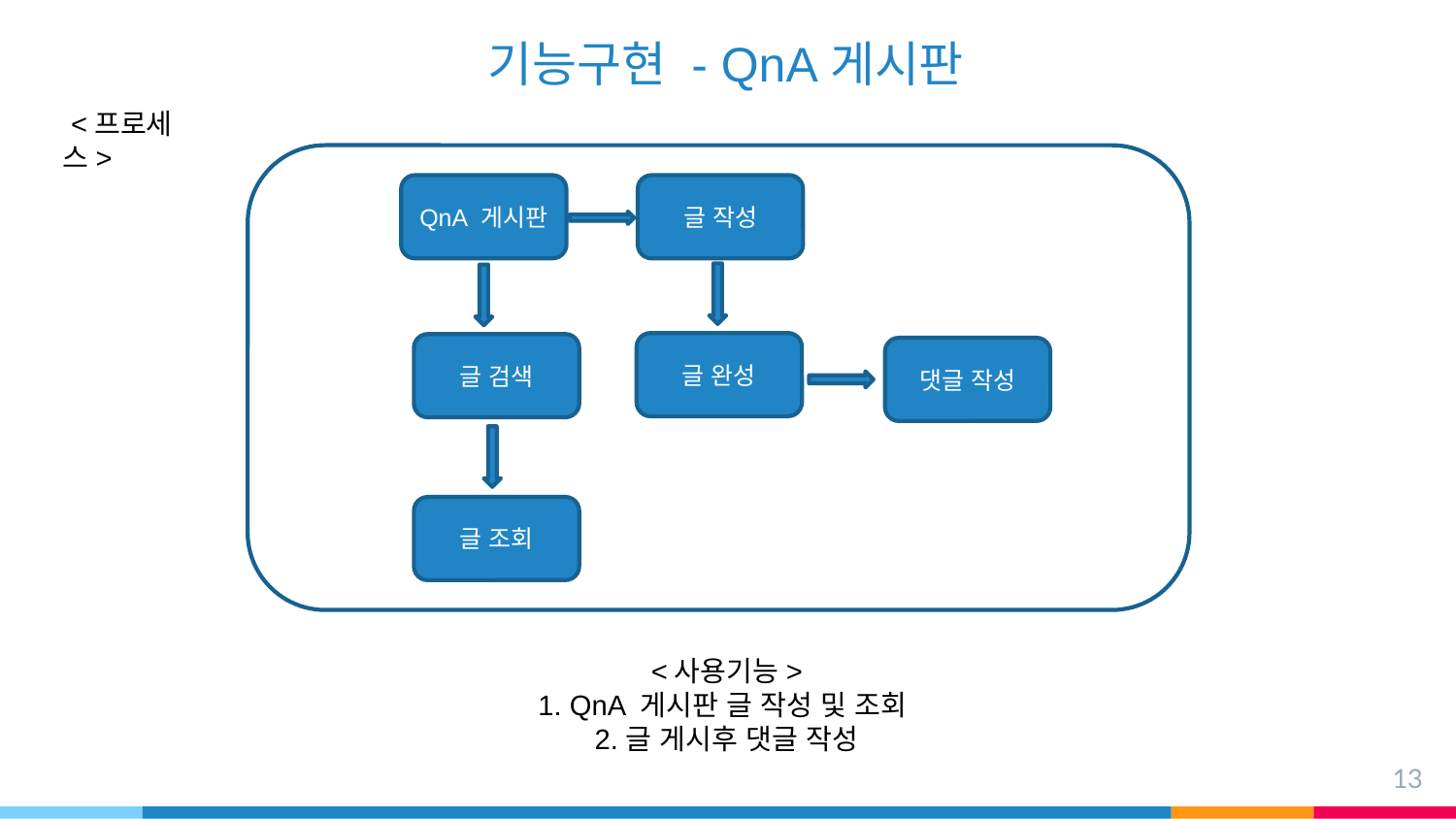

기능구현 - QnA게시판
 <프로세스>

QnA 게시판
글 작성

글 완성
글 검색
댓글 작성

글 조회
<사용기능>
1. QnA 게시판 글 작성 및 조회
2.글 게시후 댓글 작성
13